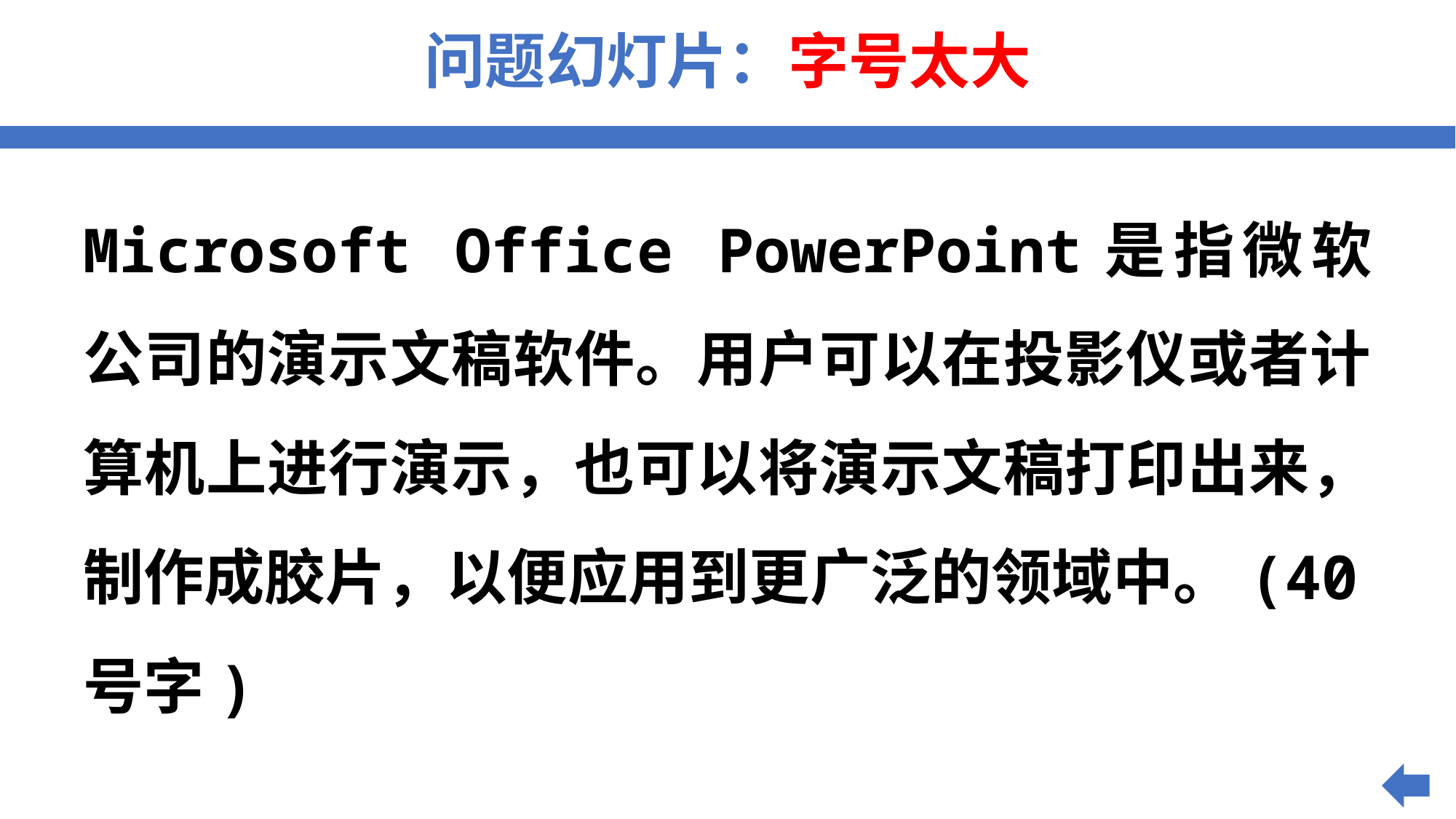

# 问题幻灯片：字号太大

Microsoft Office PowerPoint是指微软公司的演示文稿软件。用户可以在投影仪或者计算机上进行演示，也可以将演示文稿打印出来，制作成胶片，以便应用到更广泛的领域中。(40号字)